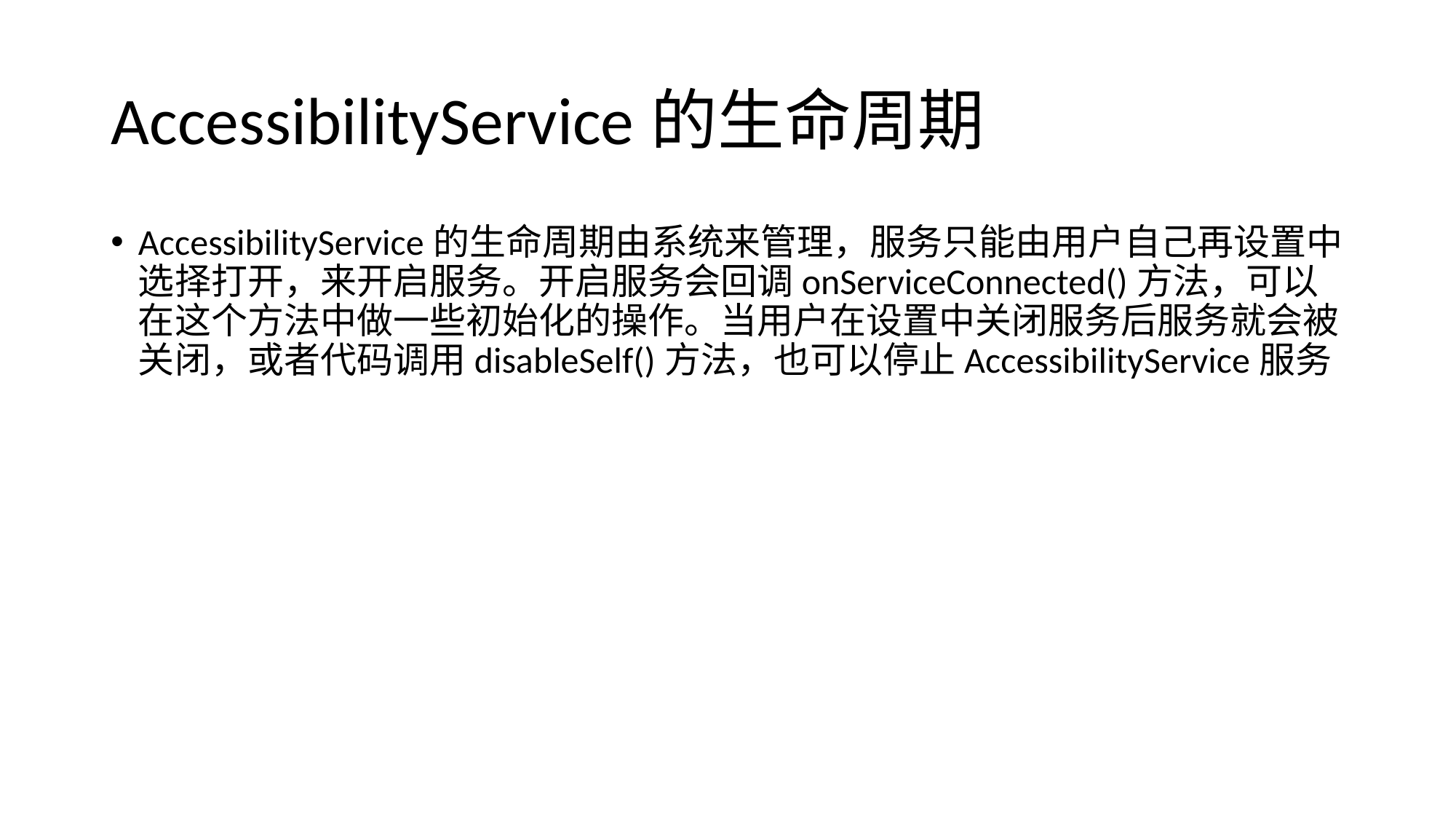

# AccessibilityService的生命周期
AccessibilityService的生命周期由系统来管理，服务只能由用户自己再设置中选择打开，来开启服务。开启服务会回调onServiceConnected()方法，可以在这个方法中做一些初始化的操作。当用户在设置中关闭服务后服务就会被关闭，或者代码调用disableSelf()方法，也可以停止AccessibilityService服务